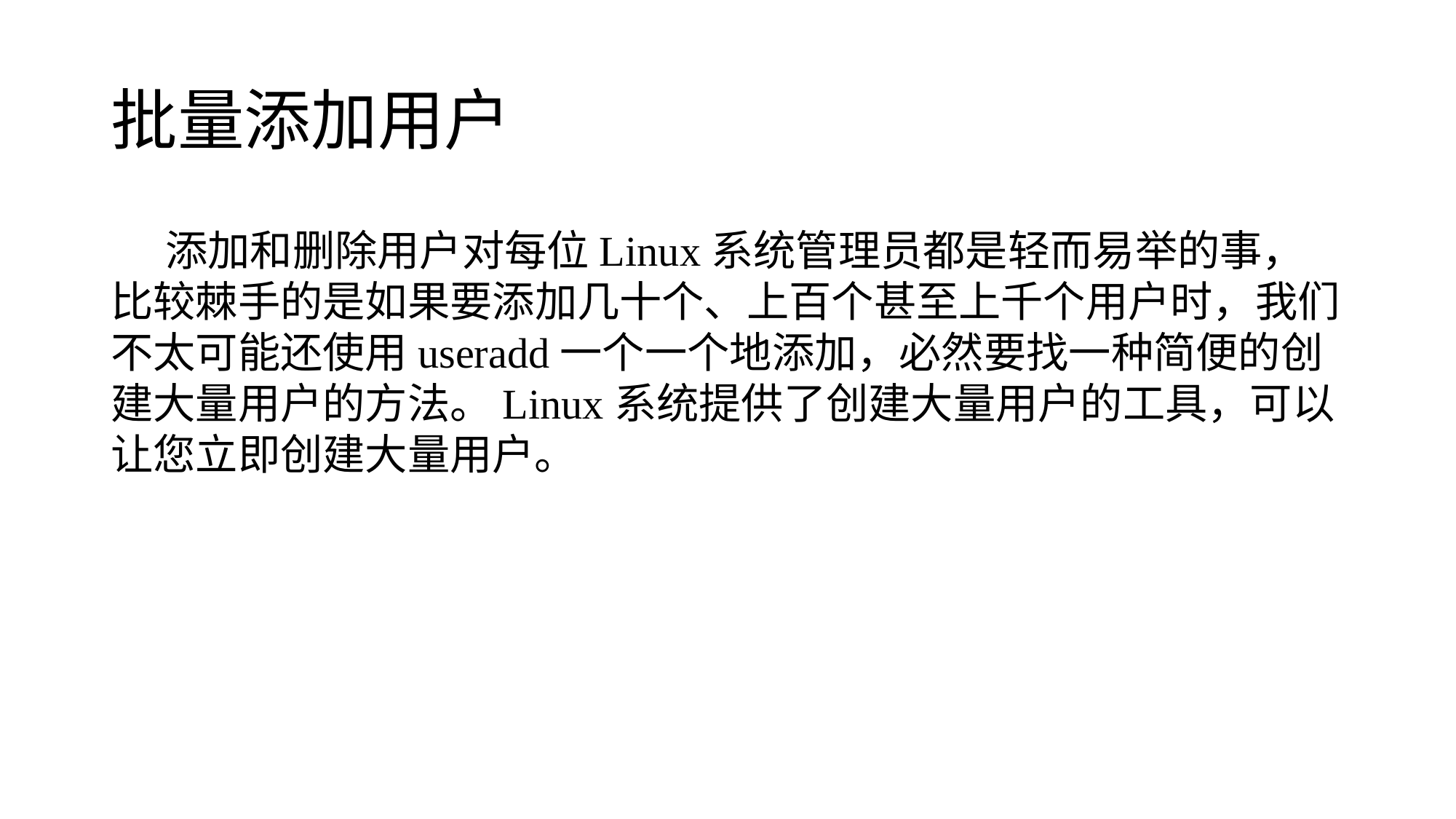

# 批量添加用户
添加和删除用户对每位Linux系统管理员都是轻而易举的事，比较棘手的是如果要添加几十个、上百个甚至上千个用户时，我们不太可能还使用useradd一个一个地添加，必然要找一种简便的创建大量用户的方法。Linux系统提供了创建大量用户的工具，可以让您立即创建大量用户。